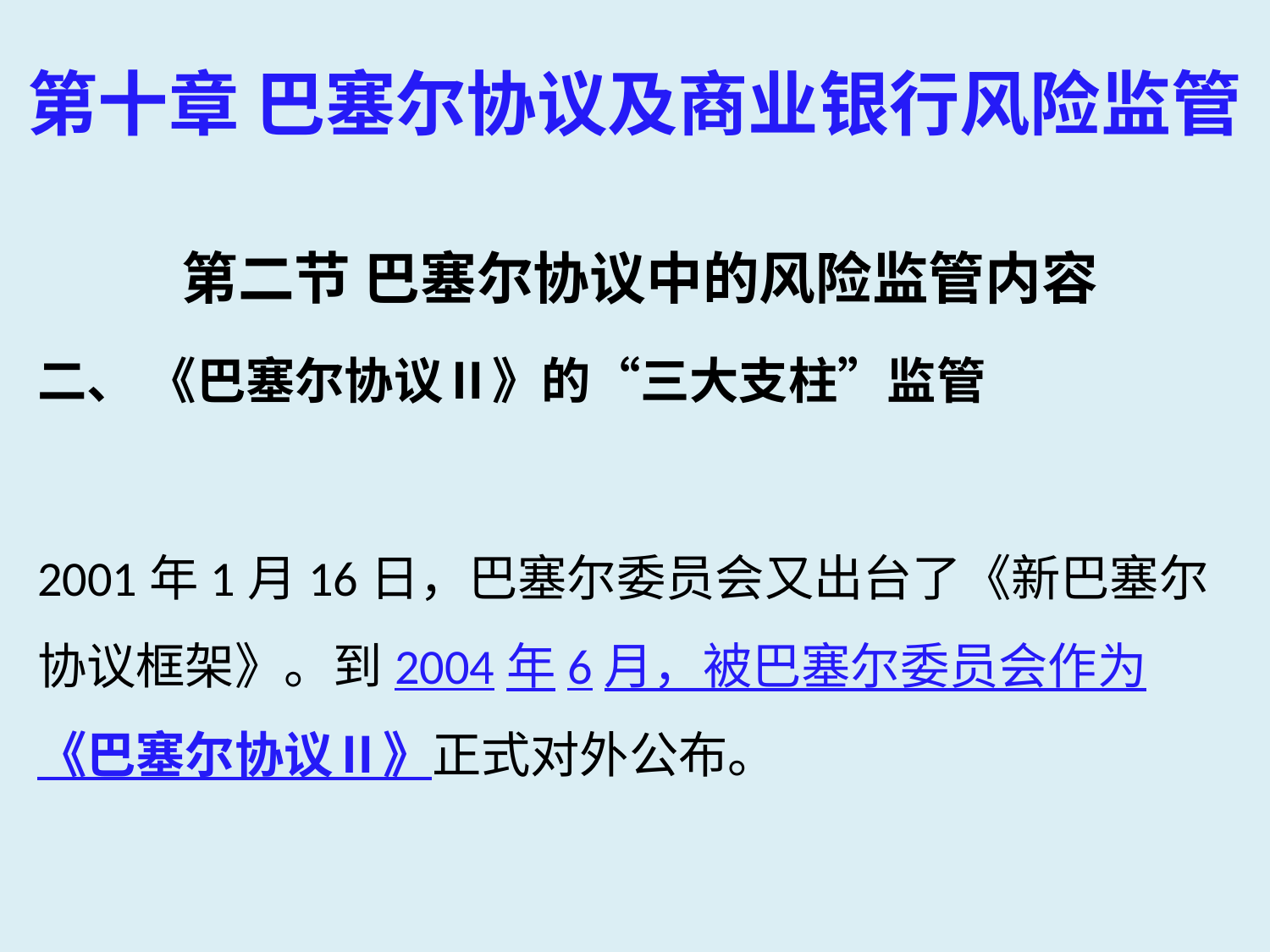

# 第十章 巴塞尔协议及商业银行风险监管
第二节 巴塞尔协议中的风险监管内容
二、 《巴塞尔协议Ⅱ》的“三大支柱”监管

2001年1月16日，巴塞尔委员会又出台了《新巴塞尔协议框架》。到2004年6月，被巴塞尔委员会作为《巴塞尔协议Ⅱ》正式对外公布。

20